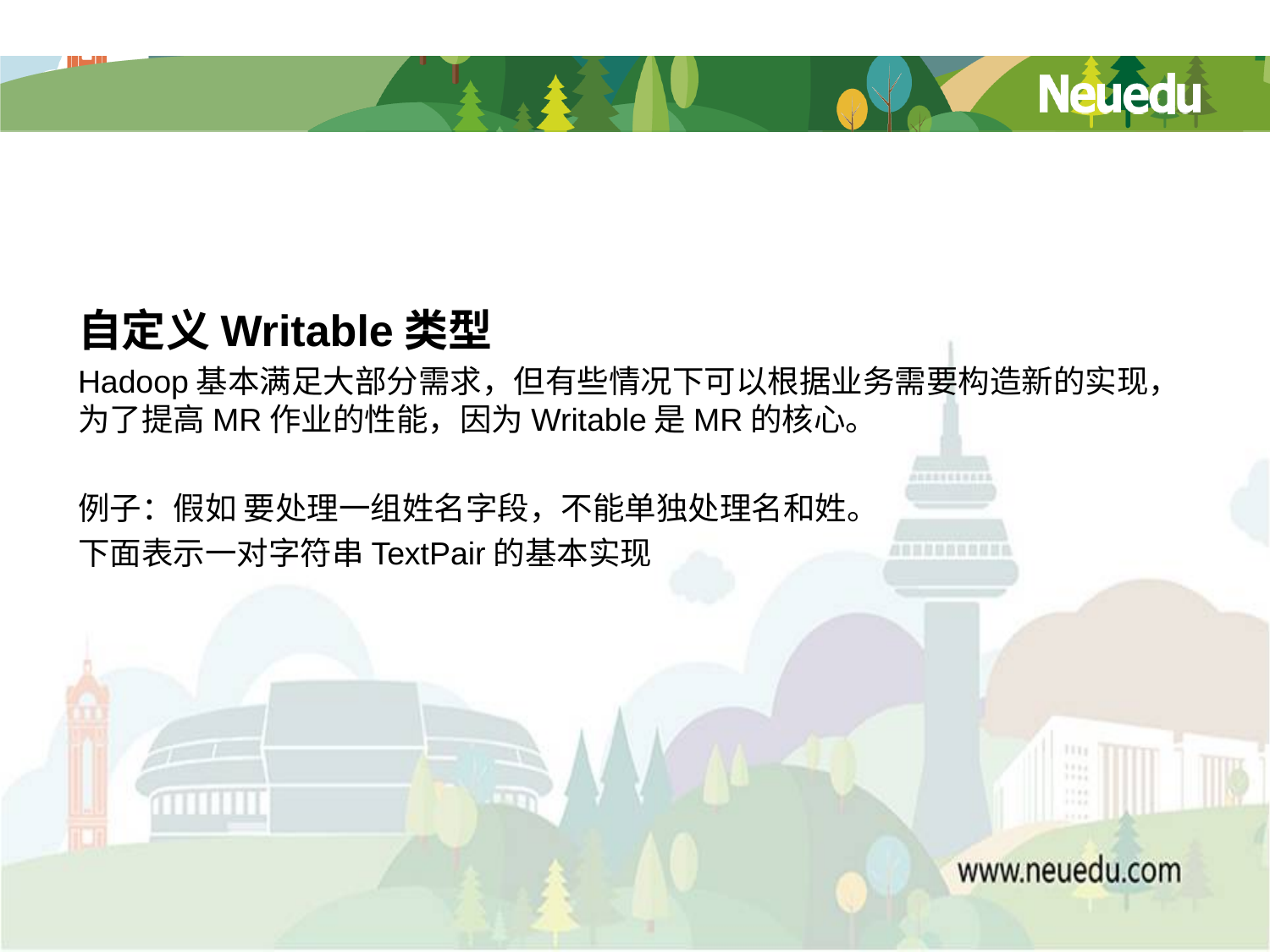

#
自定义Writable类型
Hadoop基本满足大部分需求，但有些情况下可以根据业务需要构造新的实现，为了提高MR作业的性能，因为Writable是MR的核心。

例子：假如 要处理一组姓名字段，不能单独处理名和姓。
下面表示一对字符串TextPair的基本实现